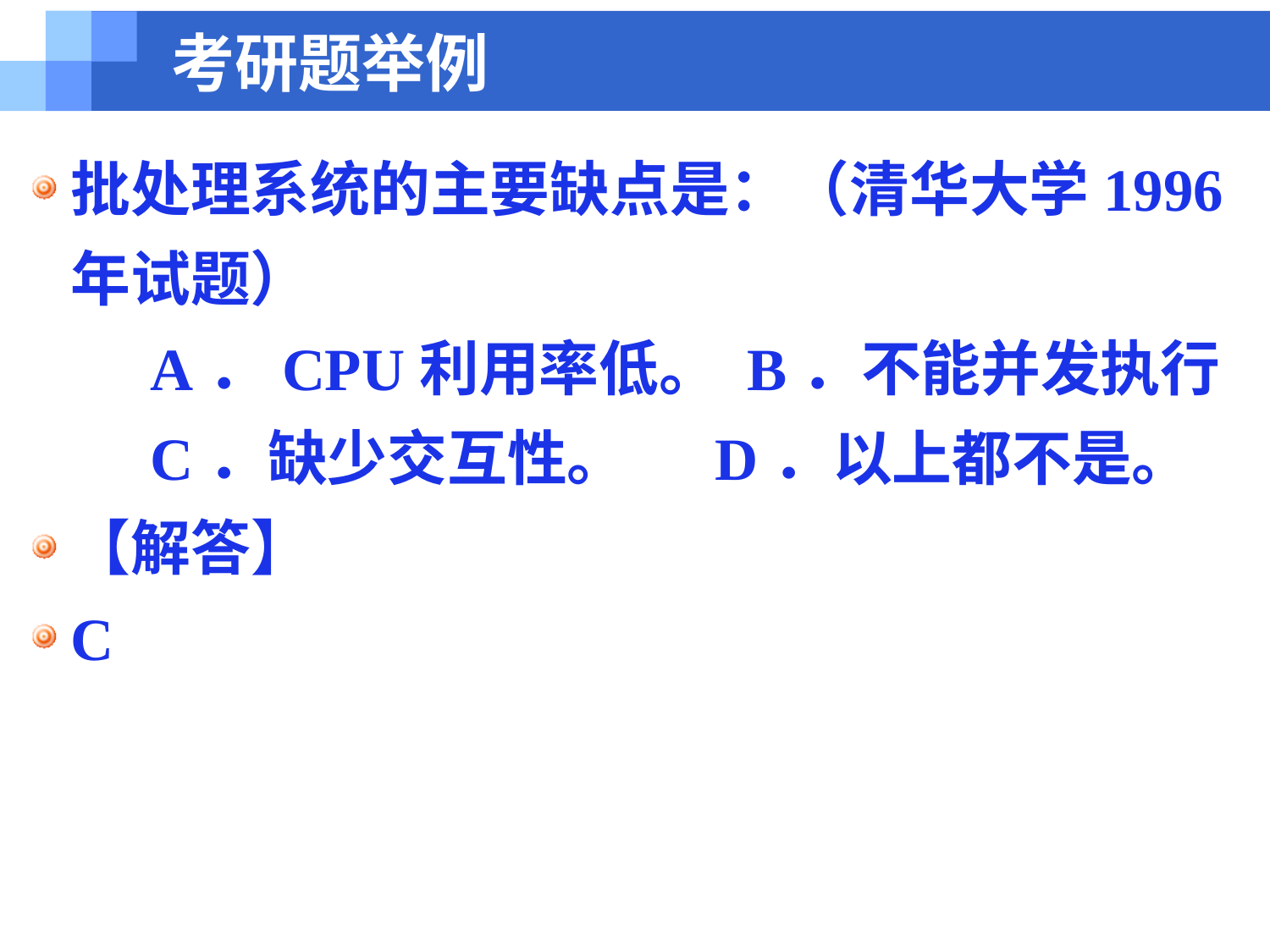

# 考研题举例
批处理系统的主要缺点是：（清华大学1996年试题）
	A．CPU利用率低。 B．不能并发执行  	C．缺少交互性。 　D．以上都不是。
【解答】
C